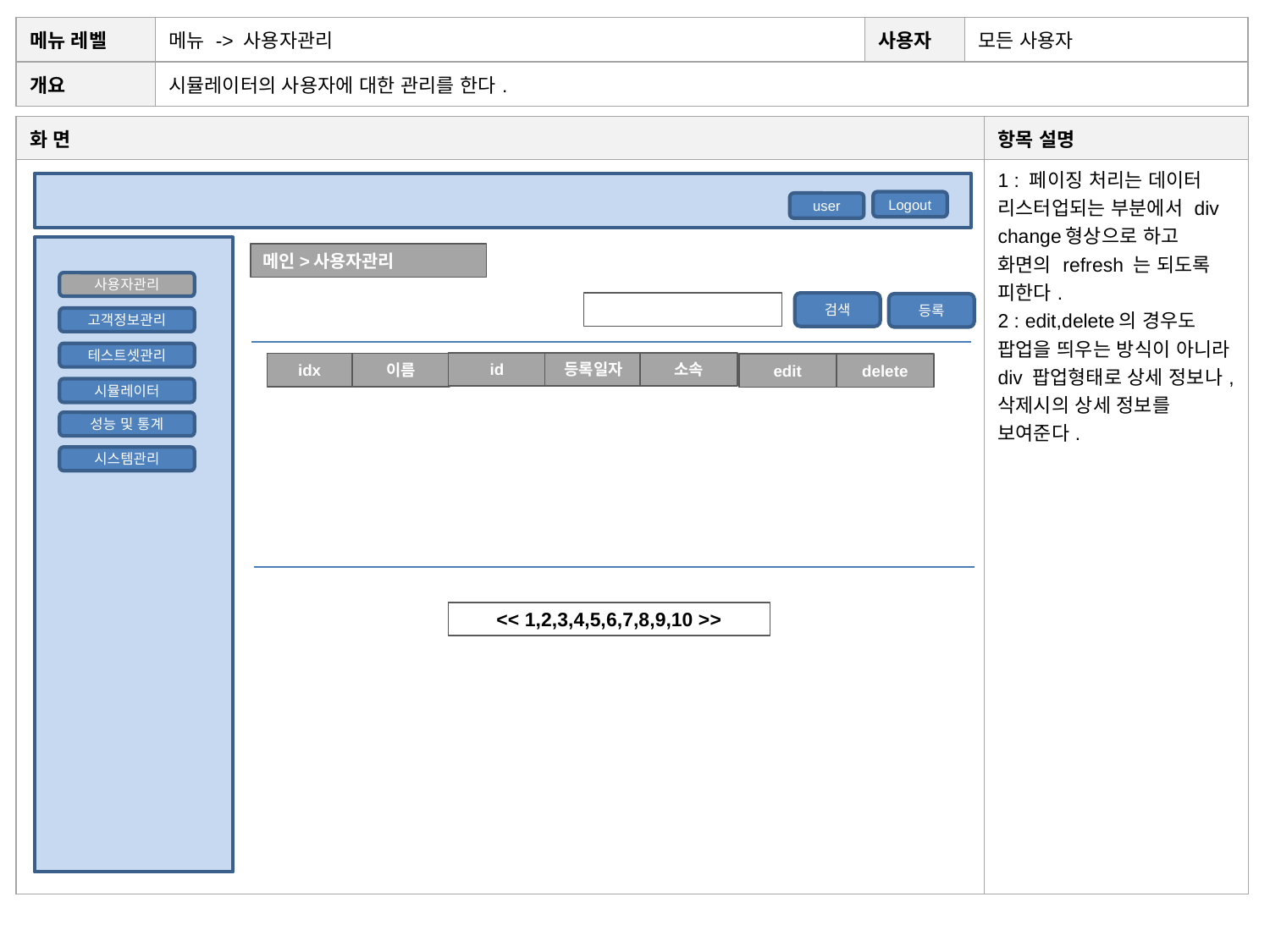

| 메뉴 레벨 | 메뉴 -> 사용자관리 | 사용자 | 모든 사용자 |
| --- | --- | --- | --- |
| 개요 | 시뮬레이터의 사용자에 대한 관리를 한다. |  |  |
| 화 면 | 항목 설명 |
| --- | --- |
|  | 1 : 페이징 처리는 데이터 리스터업되는 부분에서 div change형상으로 하고 화면의 refresh 는 되도록 피한다. 2 : edit,delete의 경우도 팝업을 띄우는 방식이 아니라 div 팝업형태로 상세 정보나,삭제시의 상세 정보를 보여준다. |

Logout
user

메인>사용자관리
사용자관리
검색
검색
등록
고객정보관리
테스트셋관리
소속
id
등록일자
이름
idx
edit
delete
시뮬레이터
성능 및 통계
시스템관리
<< 1,2,3,4,5,6,7,8,9,10 >>